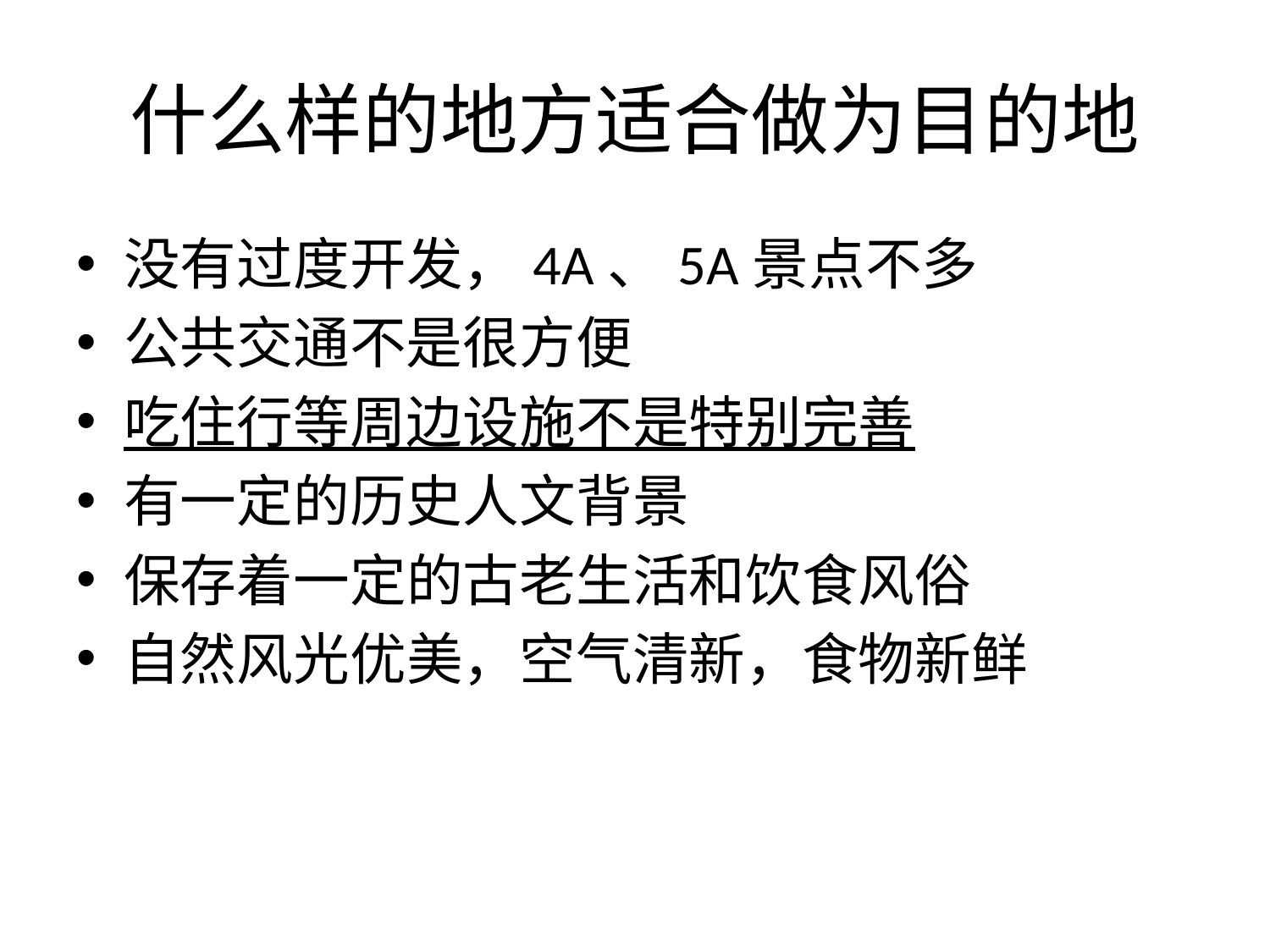

# 什么样的地方适合做为目的地
没有过度开发，4A、5A景点不多
公共交通不是很方便
吃住行等周边设施不是特别完善
有一定的历史人文背景
保存着一定的古老生活和饮食风俗
自然风光优美，空气清新，食物新鲜